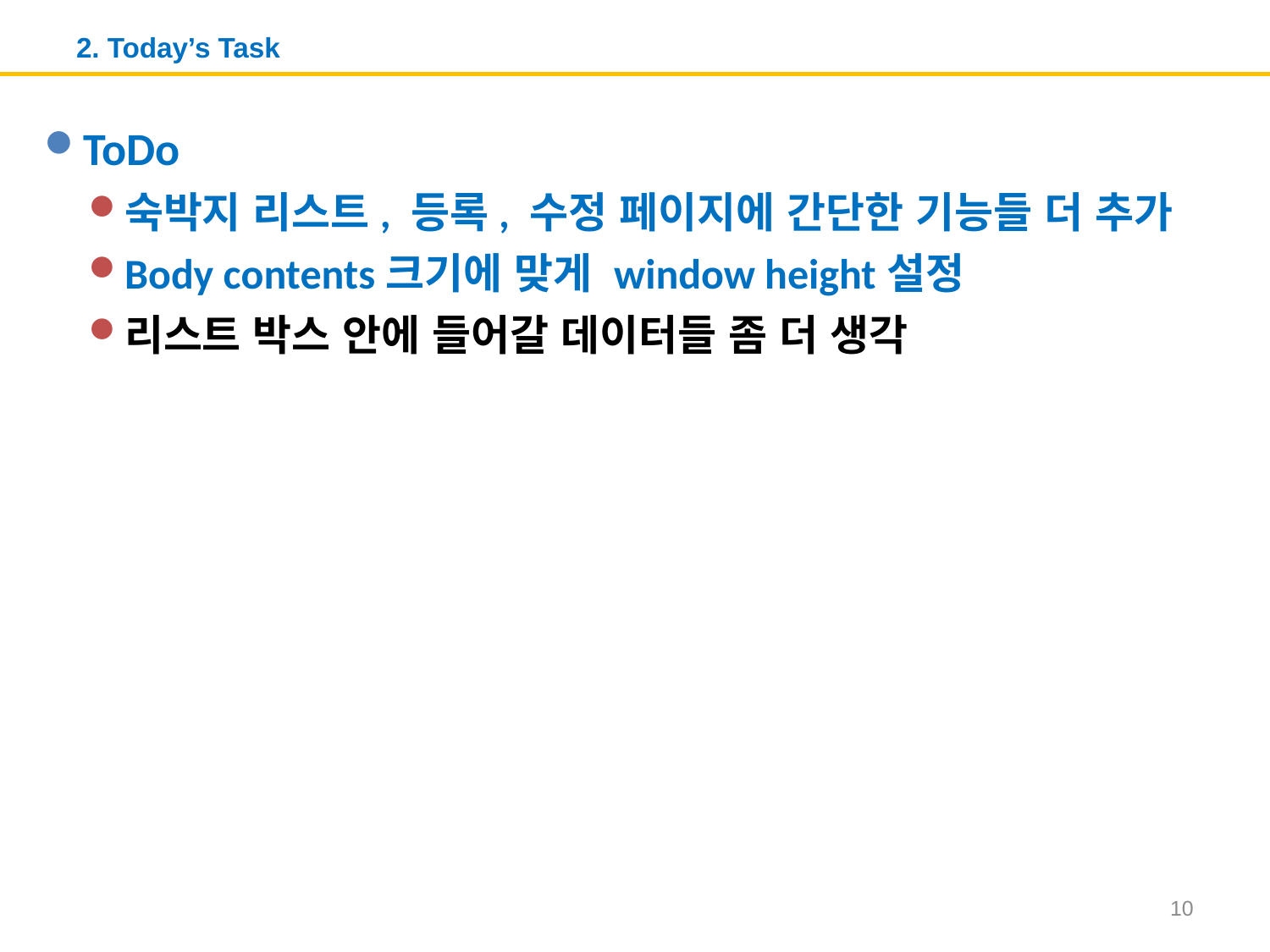

# 2. Today’s Task
ToDo
숙박지 리스트, 등록, 수정 페이지에 간단한 기능들 더 추가
Body contents크기에 맞게 window height설정
리스트 박스 안에 들어갈 데이터들 좀 더 생각

10